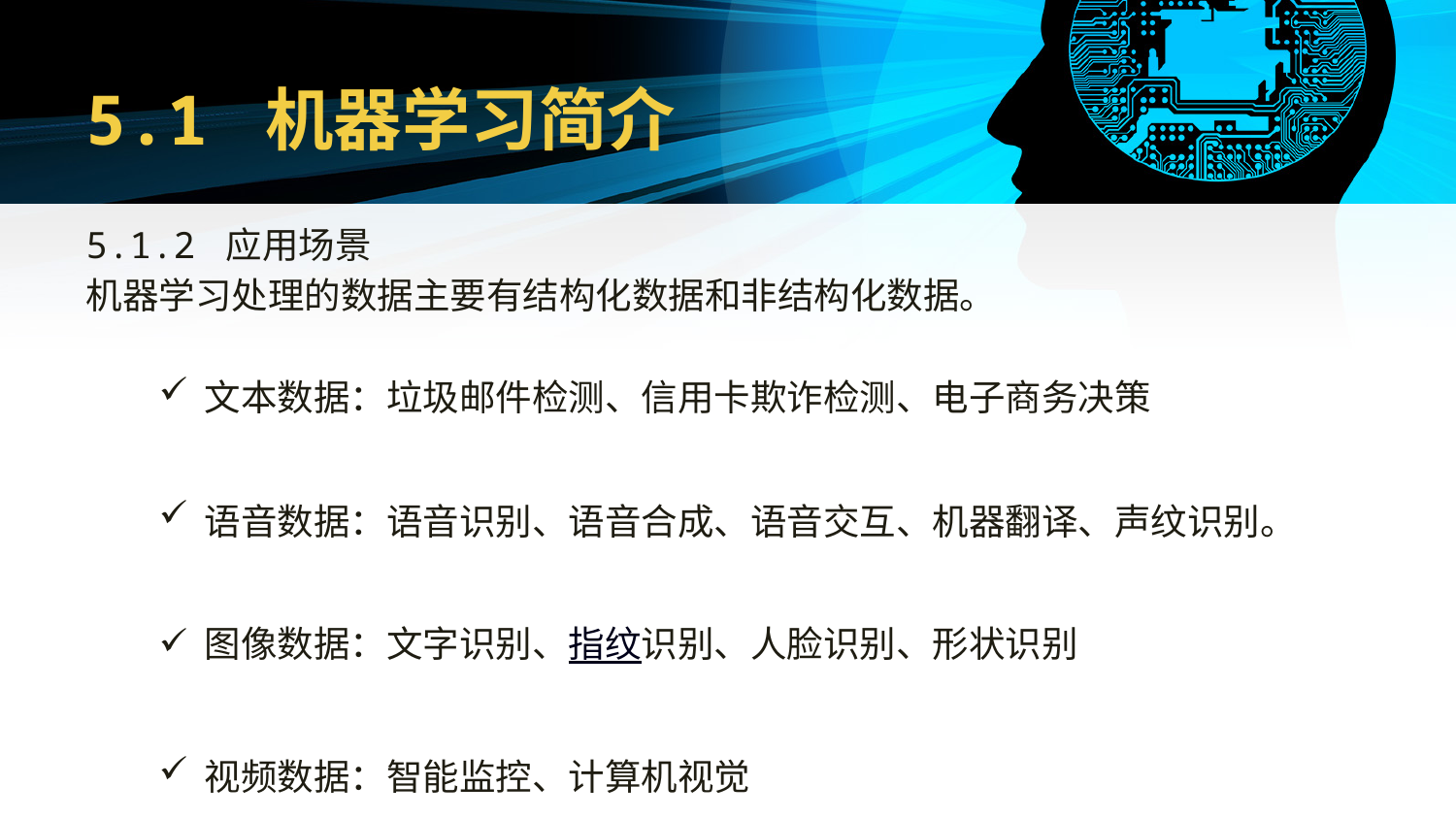

# 5.1 机器学习简介
5.1.2 应用场景
机器学习处理的数据主要有结构化数据和非结构化数据。

文本数据：垃圾邮件检测、信用卡欺诈检测、电子商务决策

语音数据：语音识别、语音合成、语音交互、机器翻译、声纹识别。

图像数据：文字识别、指纹识别、人脸识别、形状识别

视频数据：智能监控、计算机视觉